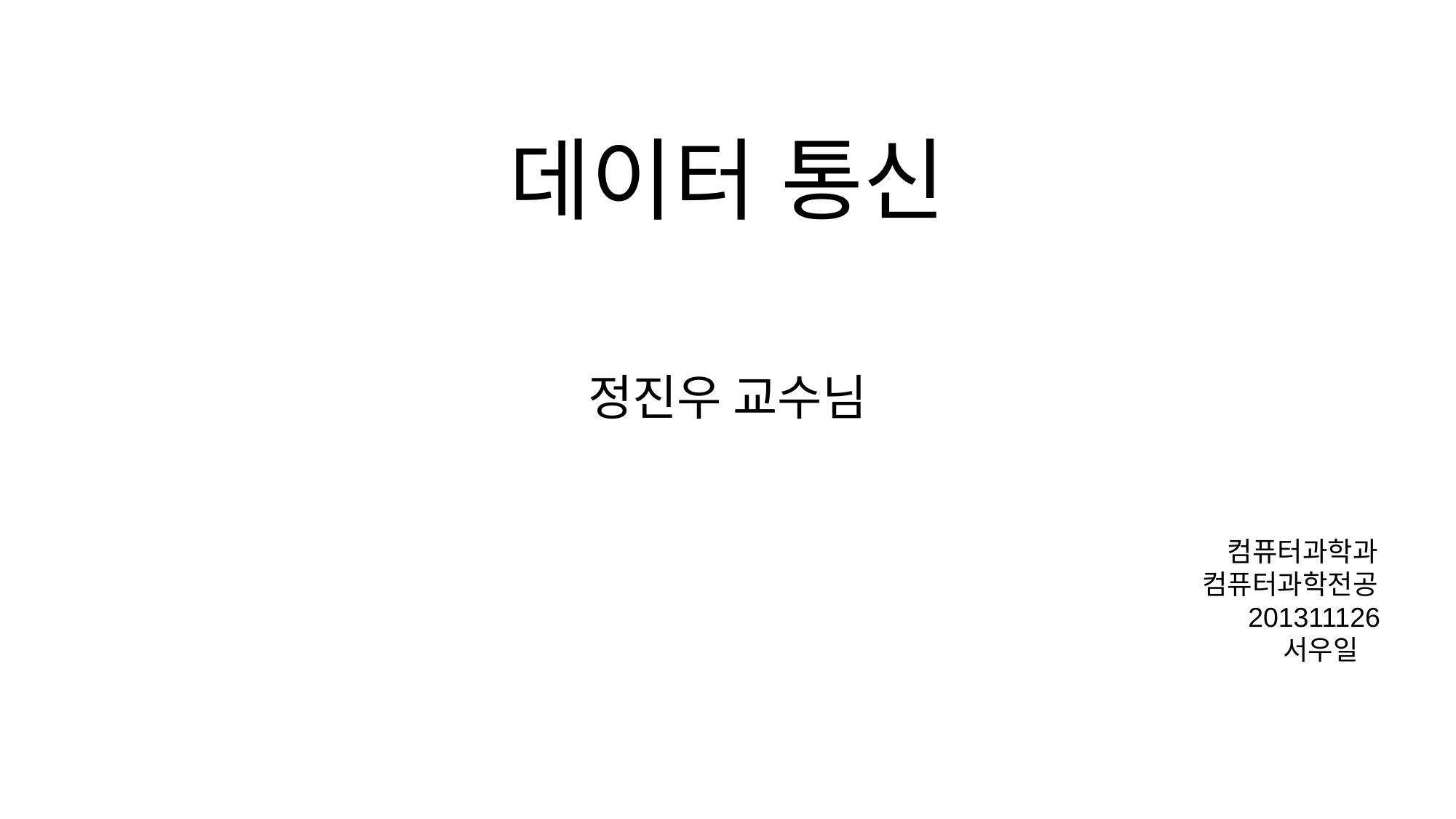

# 데이터 통신
정진우 교수님
   컴퓨터과학과
컴퓨터과학전공
      201311126
            서우일